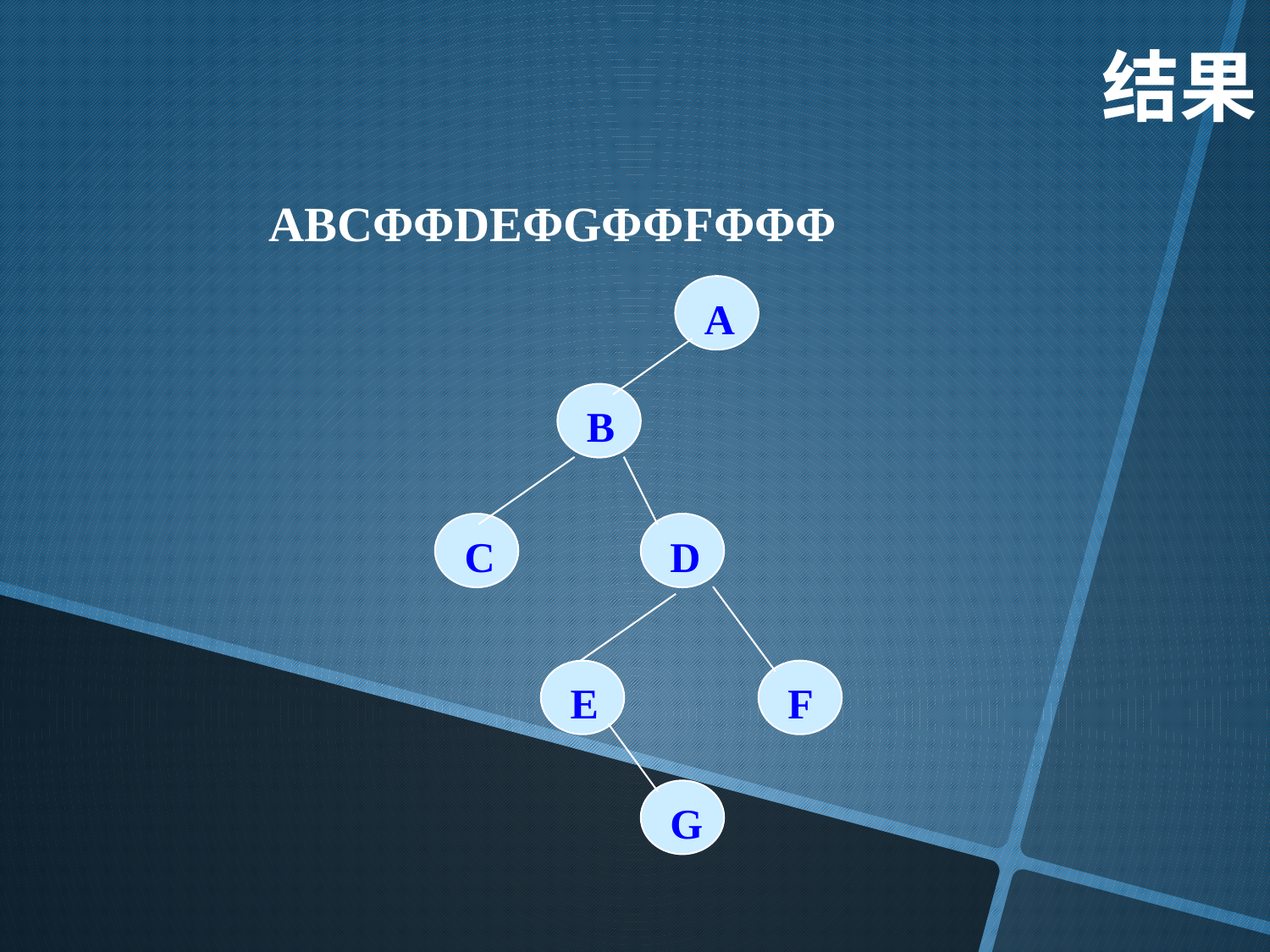

结果
ABCΦΦDEΦGΦΦFΦΦΦ

A

B

C
D

E
F

G